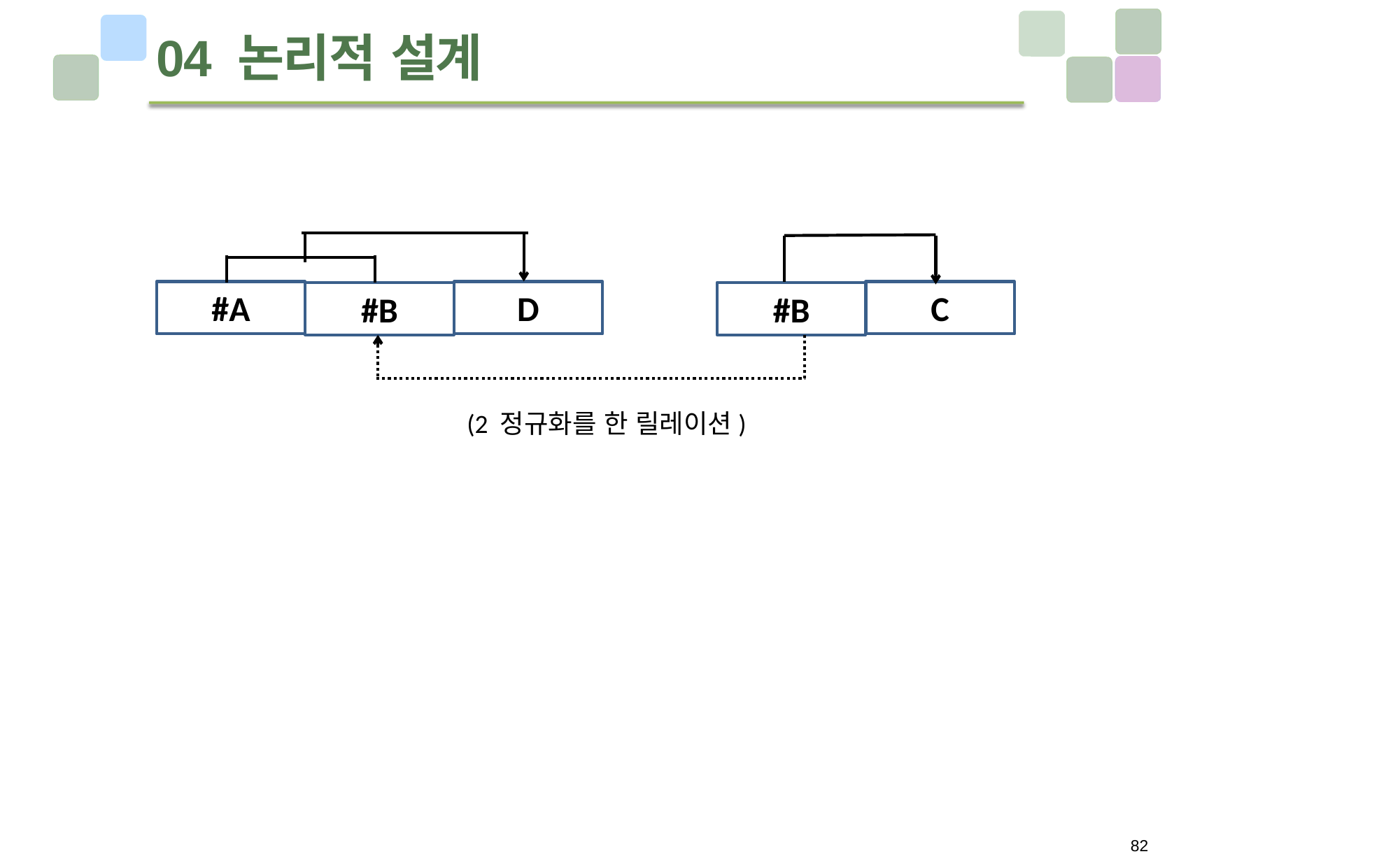

# 04 논리적 설계
#A
D
C
#B
#B
(2 정규화를 한 릴레이션)
82